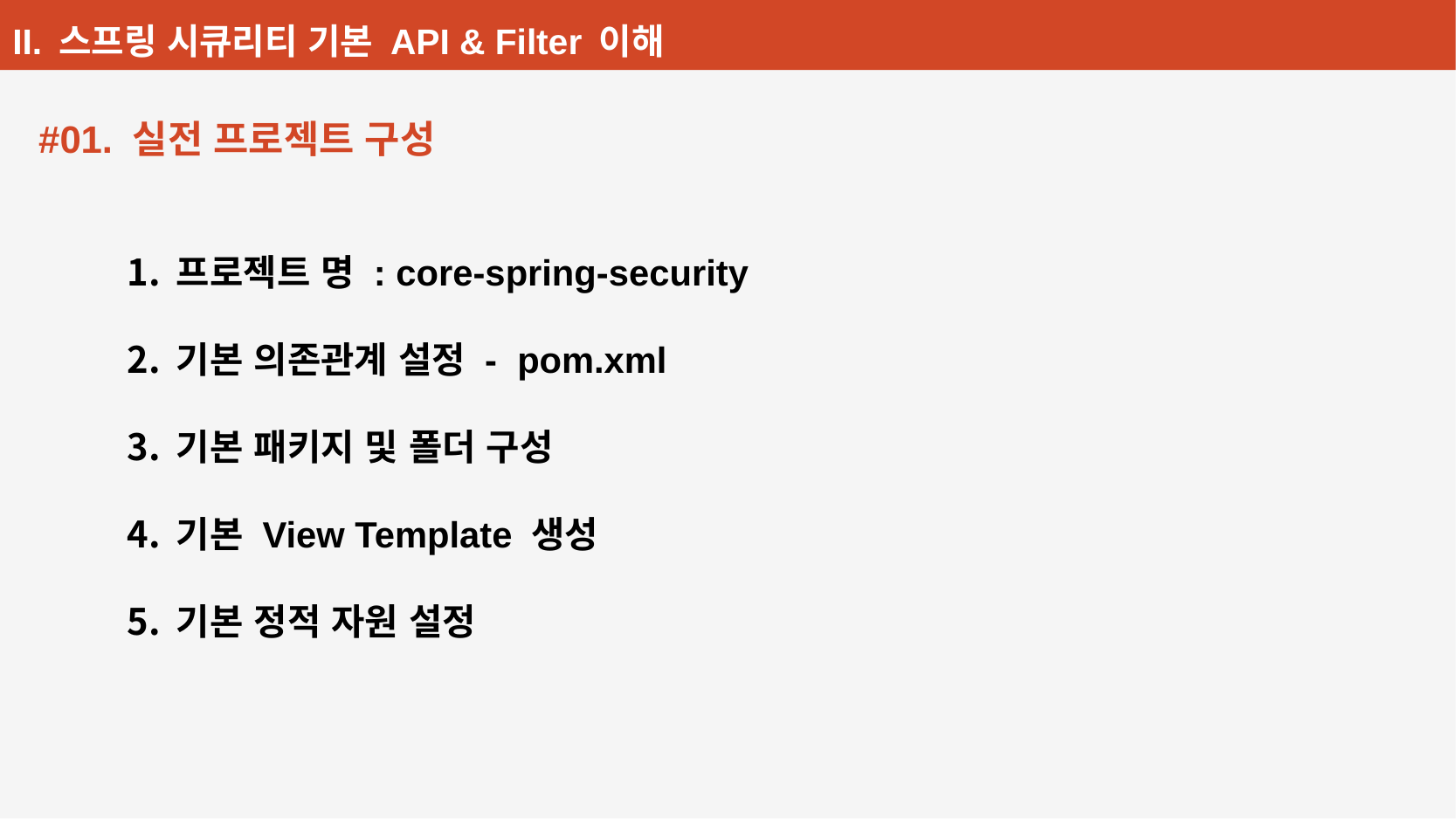

#01. 실전 프로젝트 구성
프로젝트 명 : core-spring-security
기본 의존관계 설정 -  pom.xml
기본 패키지 및 폴더 구성
기본 View Template 생성
기본 정적 자원 설정